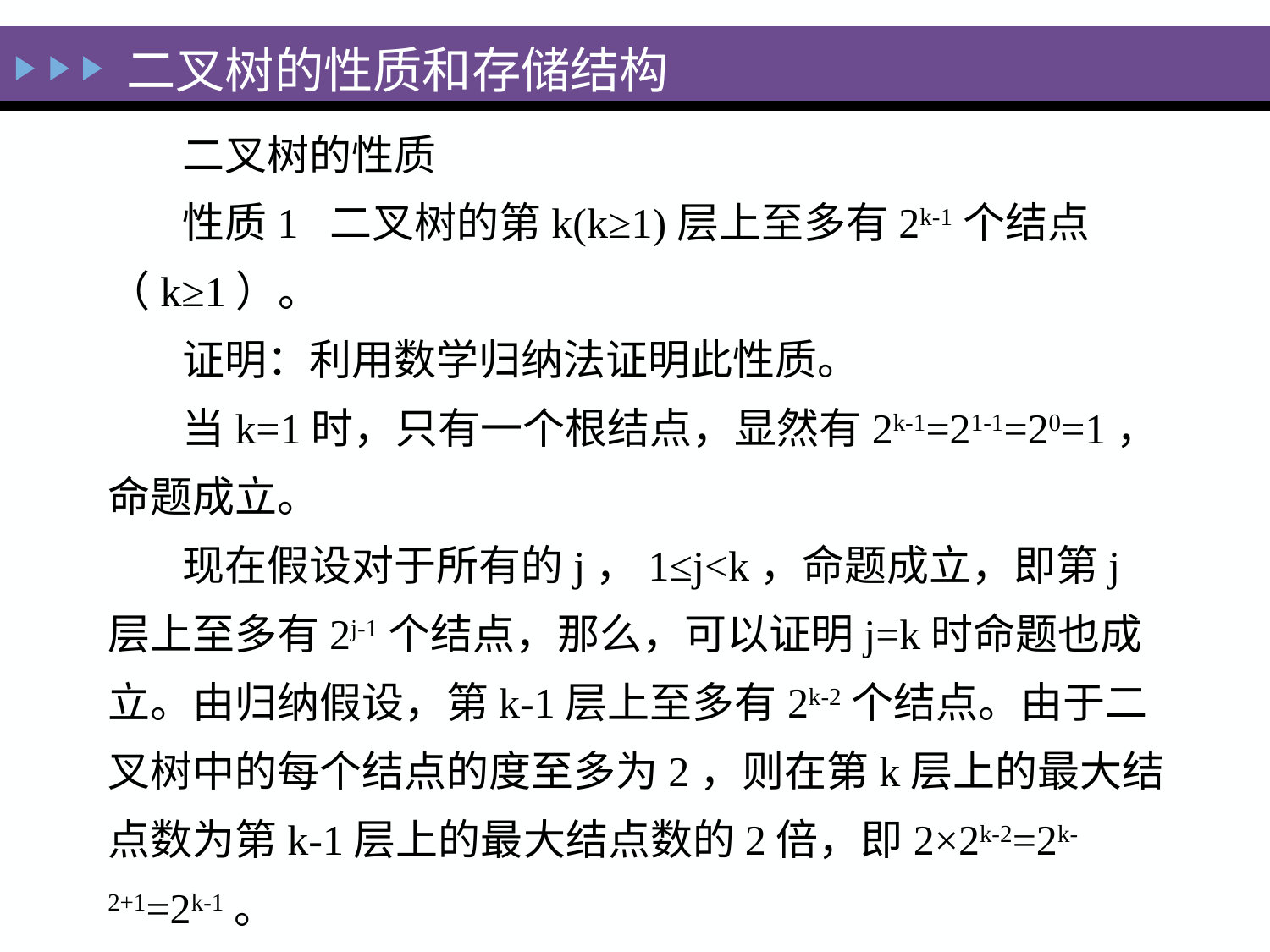

二叉树的性质和存储结构
二叉树的性质
性质1  二叉树的第k(k≥1)层上至多有2k-1个结点（k≥1）。
证明：利用数学归纳法证明此性质。
当k=1时，只有一个根结点，显然有2k-1=21-1=20=1，命题成立。
现在假设对于所有的j，1≤j<k，命题成立，即第j层上至多有2j-1个结点，那么，可以证明j=k时命题也成立。由归纳假设，第k-1层上至多有2k-2个结点。由于二叉树中的每个结点的度至多为2，则在第k层上的最大结点数为第k-1层上的最大结点数的2倍，即2×2k-2=2k-2+1=2k-1。